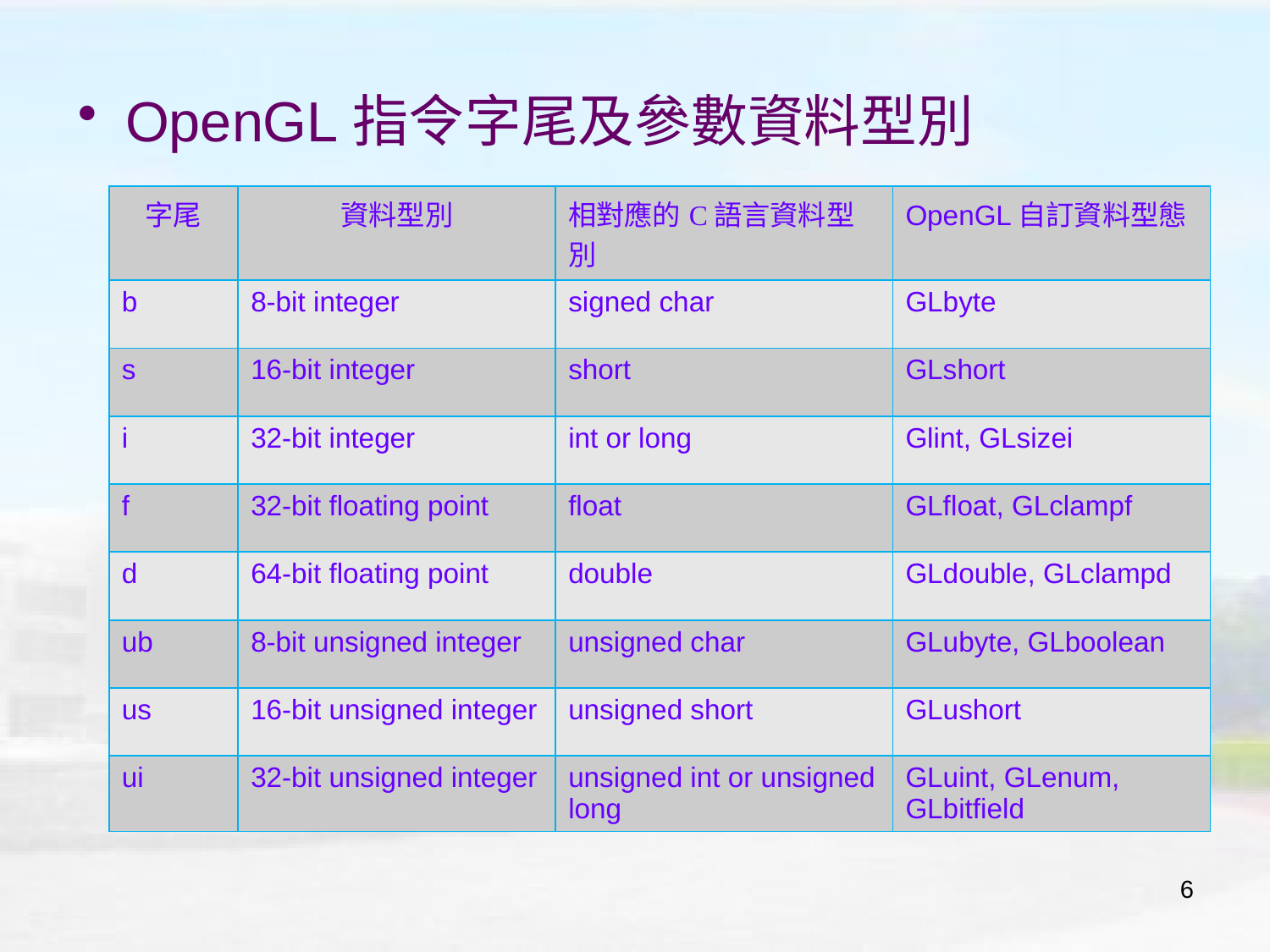

OpenGL指令字尾及參數資料型別

| 字尾 | 資料型別 | 相對應的C語言資料型別 | OpenGL自訂資料型態 |
| --- | --- | --- | --- |
| b | 8-bit integer | signed char | GLbyte |
| s | 16-bit integer | short | GLshort |
| i | 32-bit integer | int or long | Glint, GLsizei |
| f | 32-bit floating point | float | GLfloat, GLclampf |
| d | 64-bit floating point | double | GLdouble, GLclampd |
| ub | 8-bit unsigned integer | unsigned char | GLubyte, GLboolean |
| us | 16-bit unsigned integer | unsigned short | GLushort |
| ui | 32-bit unsigned integer | unsigned int or unsigned long | GLuint, GLenum, GLbitfield |
6